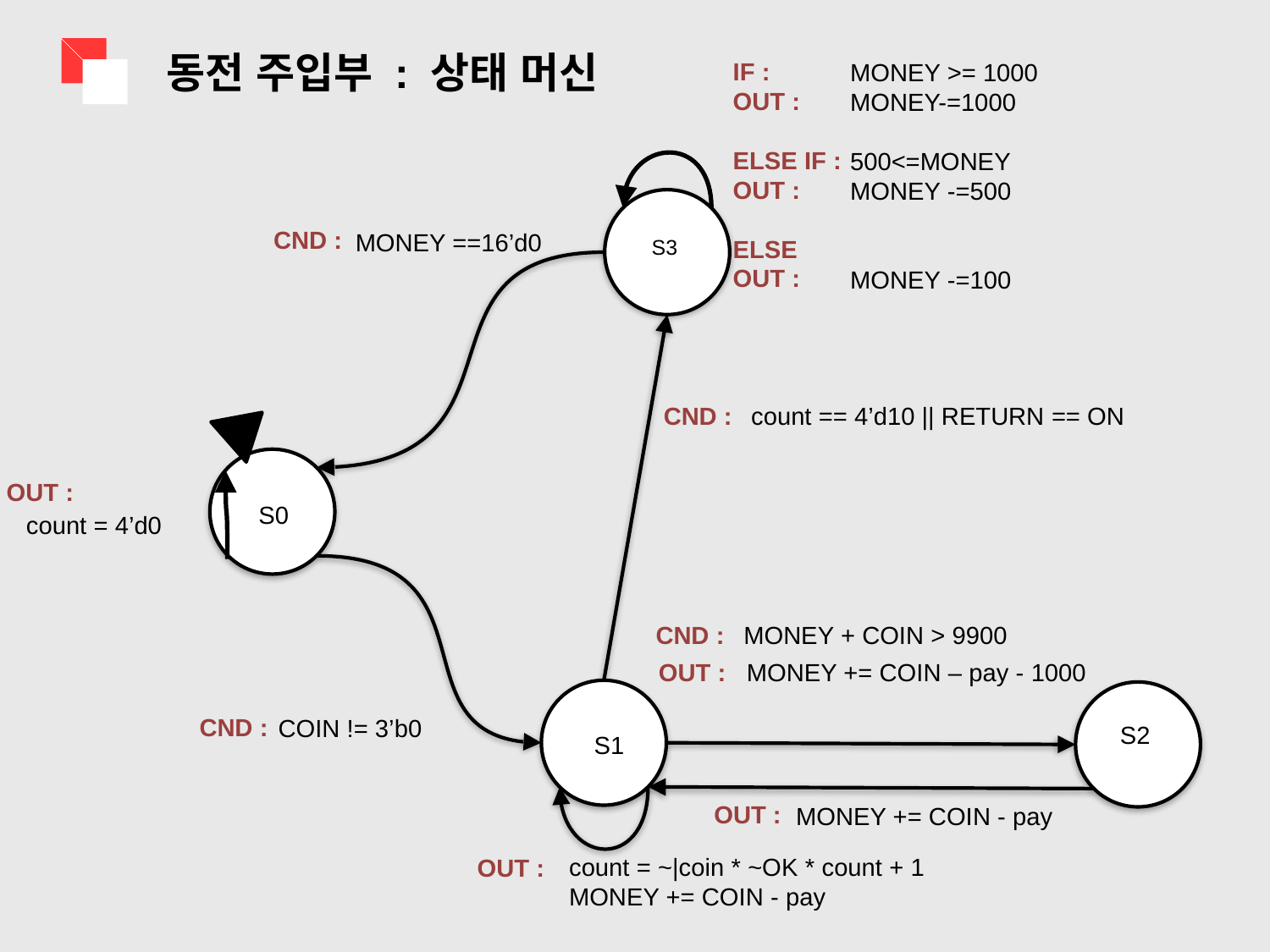

동전 주입부 : 상태 머신
IF :
OUT :

ELSE IF :
OUT :

ELSE
OUT :
MONEY >= 1000
MONEY-=1000

500<=MONEY
MONEY -=500

MONEY -=100

S3

CND :
MONEY ==16’d0
CND :
count == 4’d10 || RETURN == ON

OUT :
S0
count = 4’d0
CND :
COIN != 3’b0

CND :
MONEY + COIN > 9900
OUT :
MONEY += COIN – pay - 1000

S1
count = ~|coin * ~OK * count + 1
MONEY += COIN - pay
OUT :

S2
OUT :
MONEY += COIN - pay